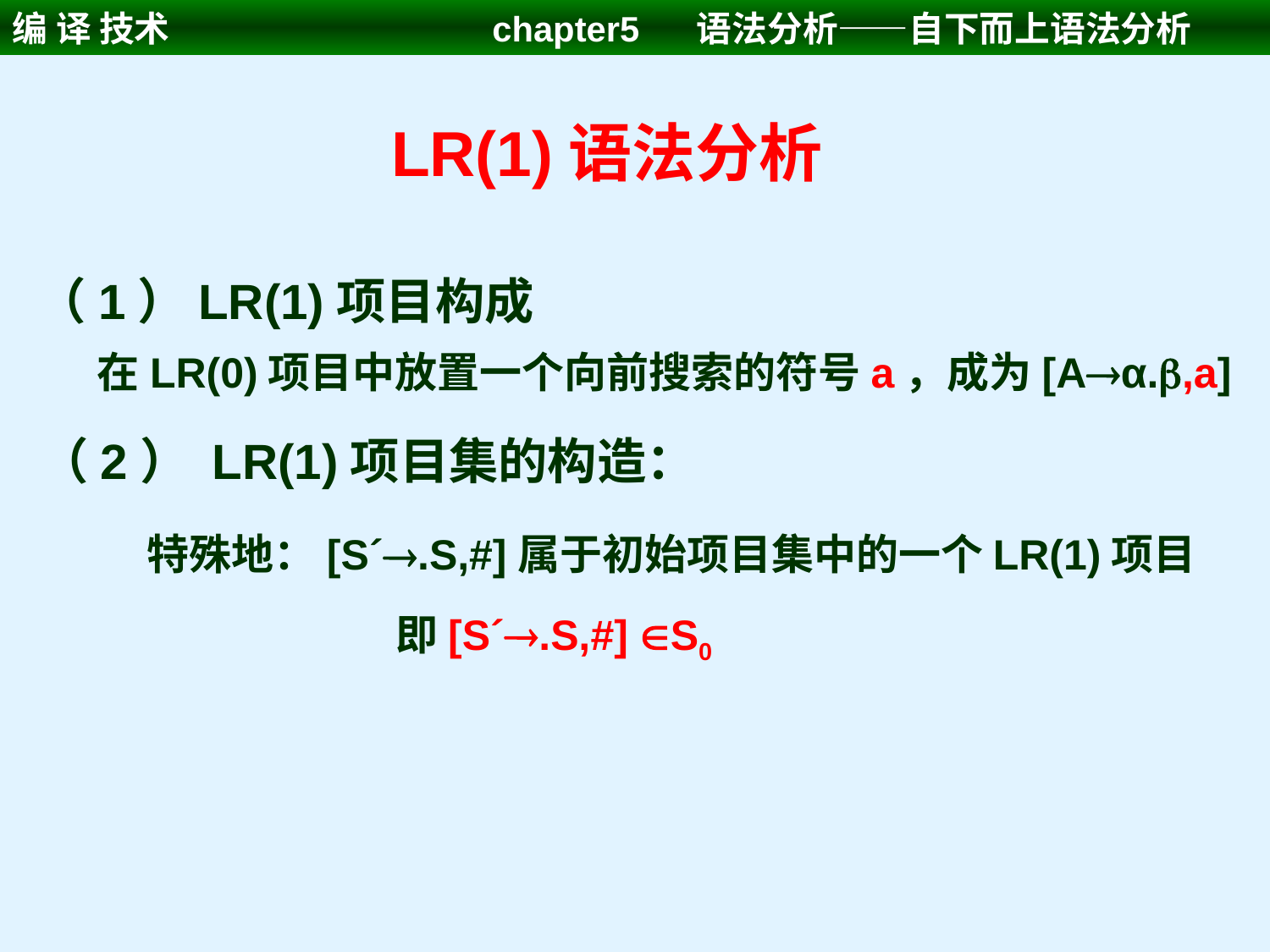

LR(1)语法分析
（1）LR(1)项目构成
在LR(0)项目中放置一个向前搜索的符号a，成为[A→α.β,a]
（2） LR(1)项目集的构造：
特殊地：[S´→.S,#]属于初始项目集中的一个LR(1)项目
                         即[S´→.S,#] ∈S0